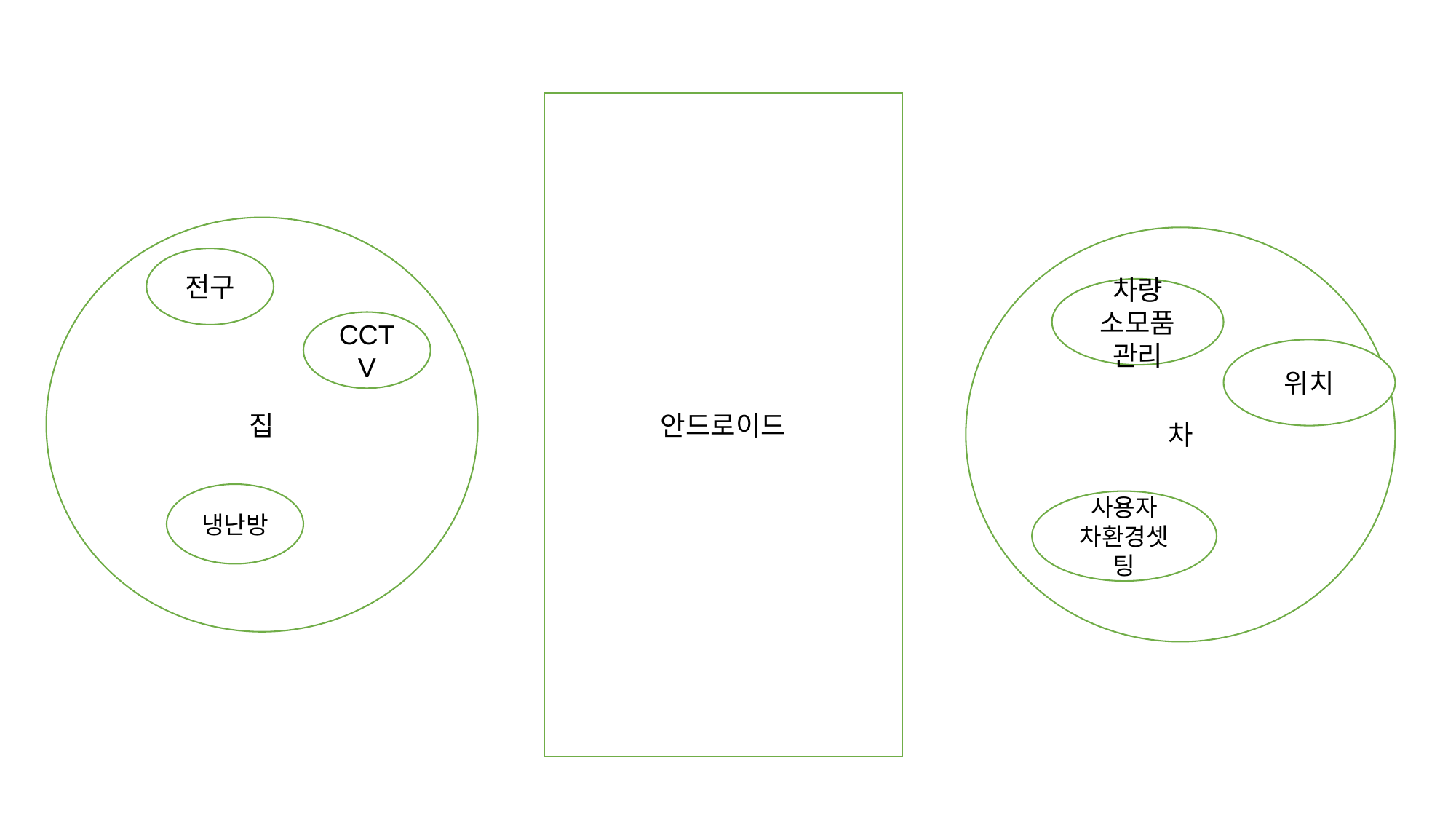

안드로이드
집
차
전구
차량 소모품 관리
CCTV
위치
냉난방
사용자 차환경셋팅